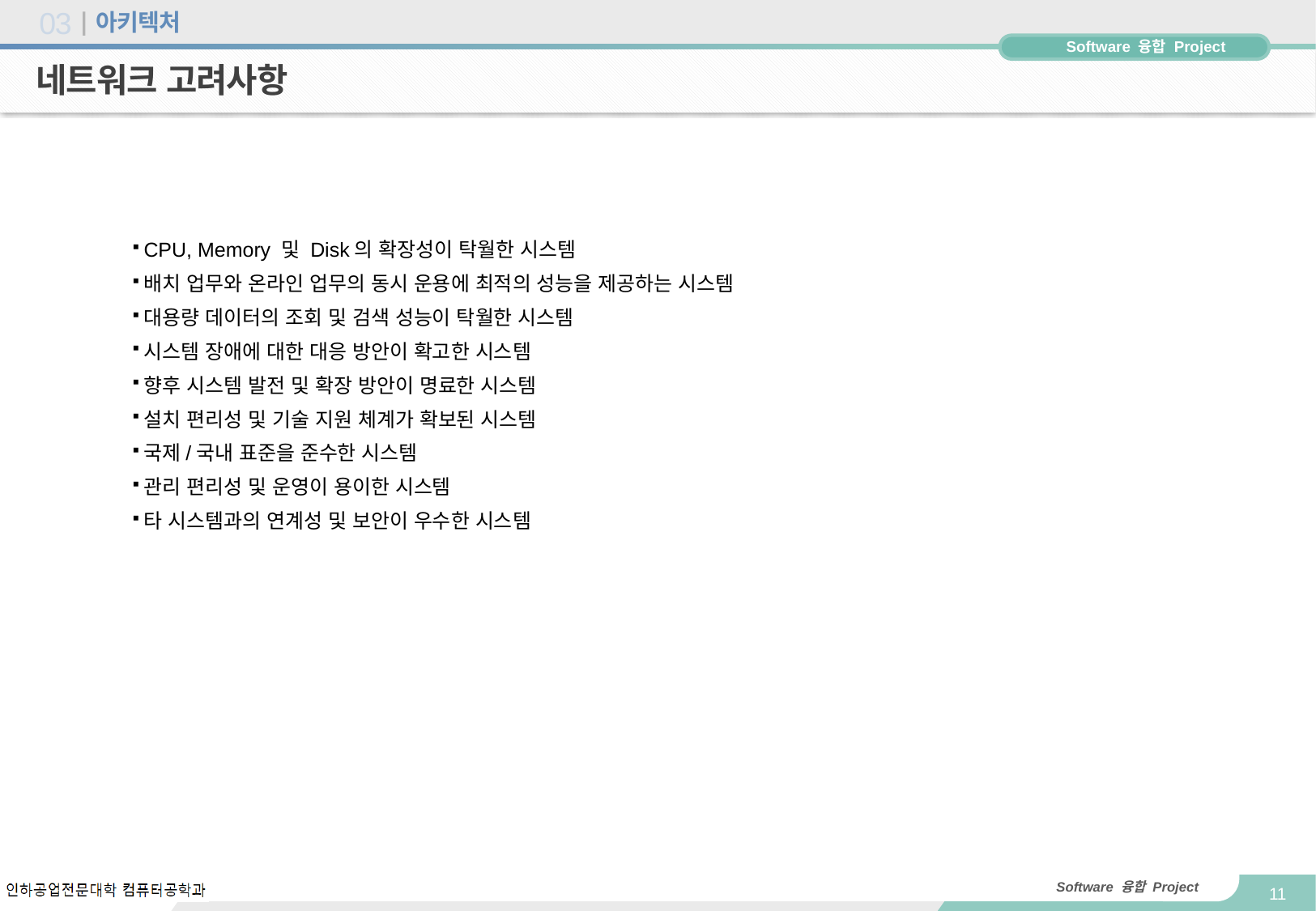

# 아키텍처
03
네트워크 고려사항

CPU, Memory 및 Disk의 확장성이 탁월한 시스템
배치 업무와 온라인 업무의 동시 운용에 최적의 성능을 제공하는 시스템
대용량 데이터의 조회 및 검색 성능이 탁월한 시스템
시스템 장애에 대한 대응 방안이 확고한 시스템
향후 시스템 발전 및 확장 방안이 명료한 시스템
설치 편리성 및 기술 지원 체계가 확보된 시스템
국제/국내 표준을 준수한 시스템
관리 편리성 및 운영이 용이한 시스템
타 시스템과의 연계성 및 보안이 우수한 시스템